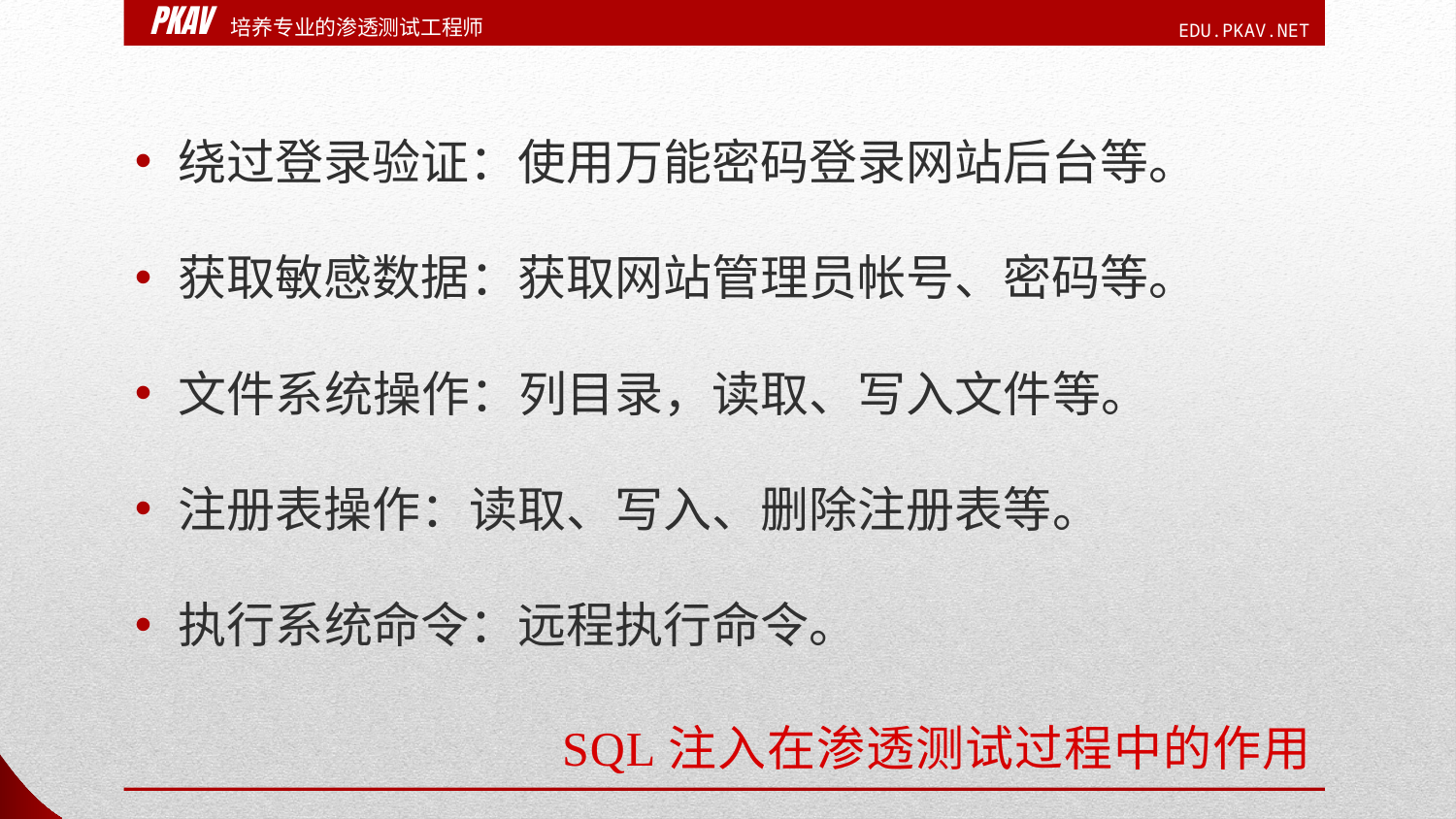

绕过登录验证：使用万能密码登录网站后台等。
获取敏感数据：获取网站管理员帐号、密码等。
文件系统操作：列目录，读取、写入文件等。
注册表操作：读取、写入、删除注册表等。
执行系统命令：远程执行命令。
# SQL注入在渗透测试过程中的作用